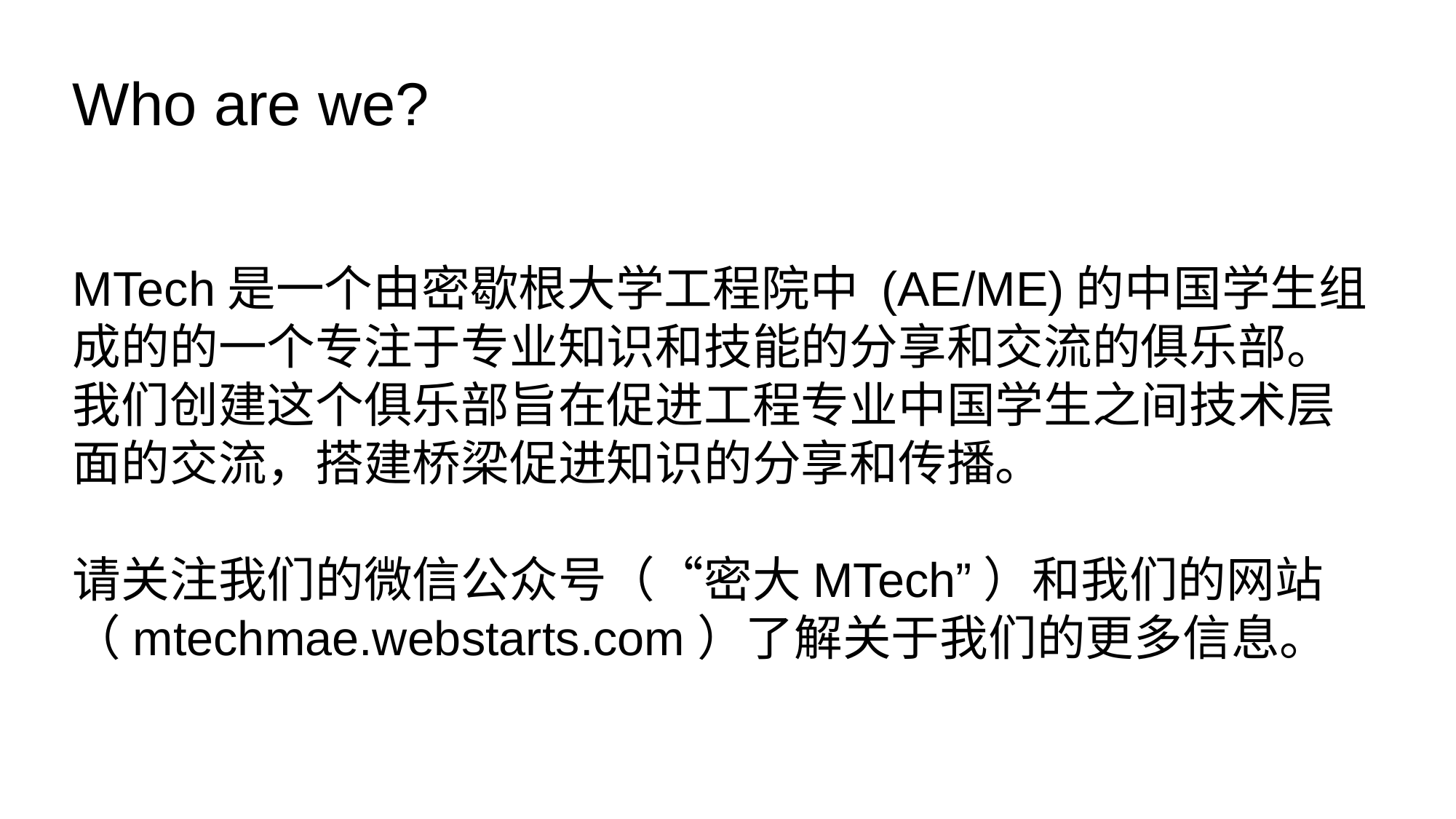

# Who are we?
MTech是一个由密歇根大学工程院中 (AE/ME)的中国学生组成的的一个专注于专业知识和技能的分享和交流的俱乐部。我们创建这个俱乐部旨在促进工程专业中国学生之间技术层面的交流，搭建桥梁促进知识的分享和传播。

请关注我们的微信公众号（“密大MTech”）和我们的网站（mtechmae.webstarts.com）了解关于我们的更多信息。